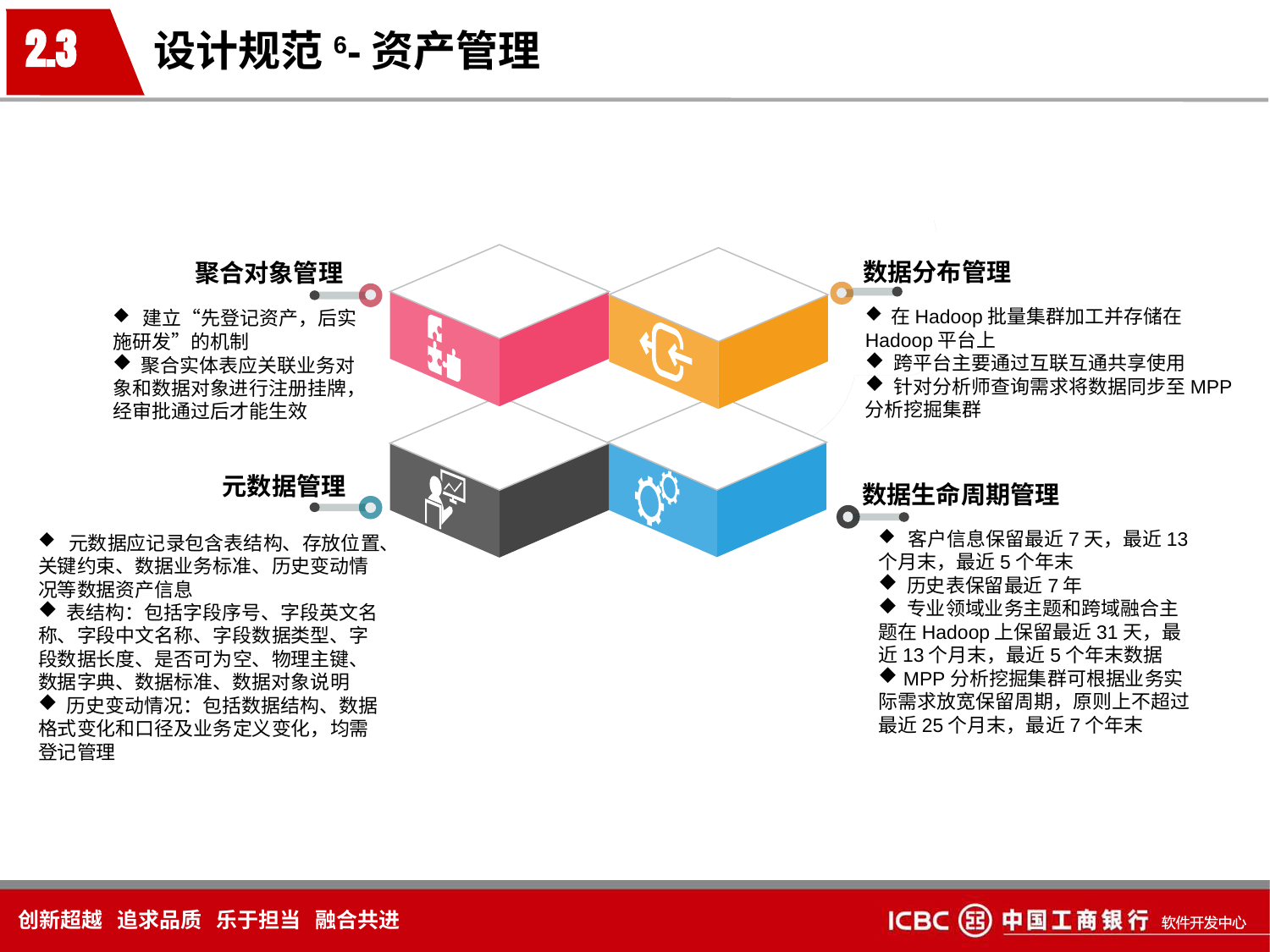

2.3
设计规范6-资产管理

数据分布管理
聚合对象管理

 在Hadoop批量集群加工并存储在Hadoop平台上
 跨平台主要通过互联互通共享使用
 针对分析师查询需求将数据同步至MPP分析挖掘集群
  建立“先登记资产，后实施研发”的机制
 聚合实体表应关联业务对象和数据对象进行注册挂牌，经审批通过后才能生效

元数据管理

数据生命周期管理

  客户信息保留最近7天，最近13个月末，最近5个年末
 历史表保留最近7年
 专业领域业务主题和跨域融合主题在Hadoop上保留最近31天，最近13个月末，最近5个年末数据
 MPP分析挖掘集群可根据业务实际需求放宽保留周期，原则上不超过最近25个月末，最近7个年末

  元数据应记录包含表结构、存放位置、关键约束、数据业务标准、历史变动情况等数据资产信息
 表结构：包括字段序号、字段英文名称、字段中文名称、字段数据类型、字段数据长度、是否可为空、物理主键、数据字典、数据标准、数据对象说明
 历史变动情况：包括数据结构、数据格式变化和口径及业务定义变化，均需登记管理